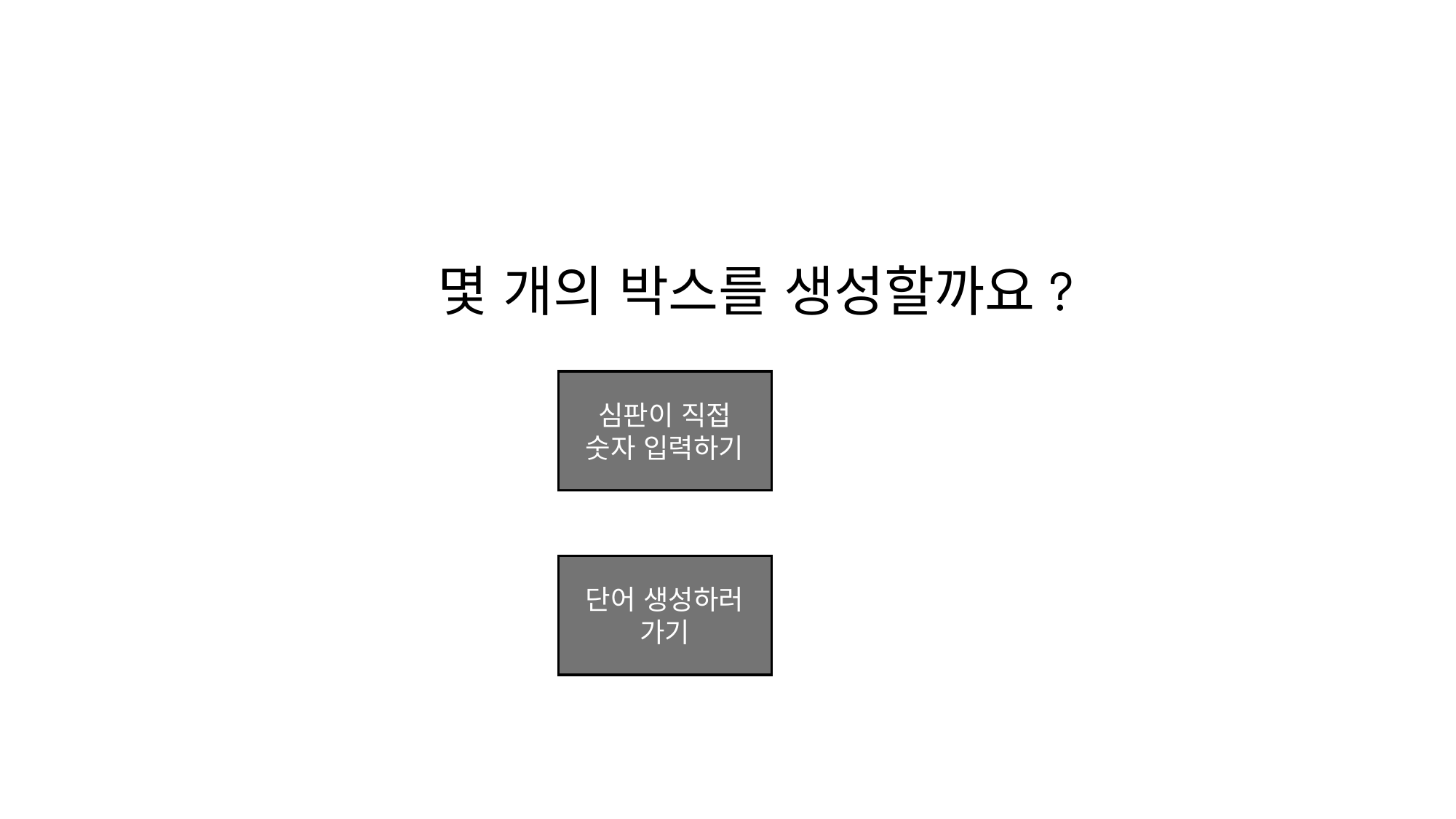

몇 개의 박스를 생성할까요?
심판이 직접
숫자 입력하기
단어 생성하러 가기